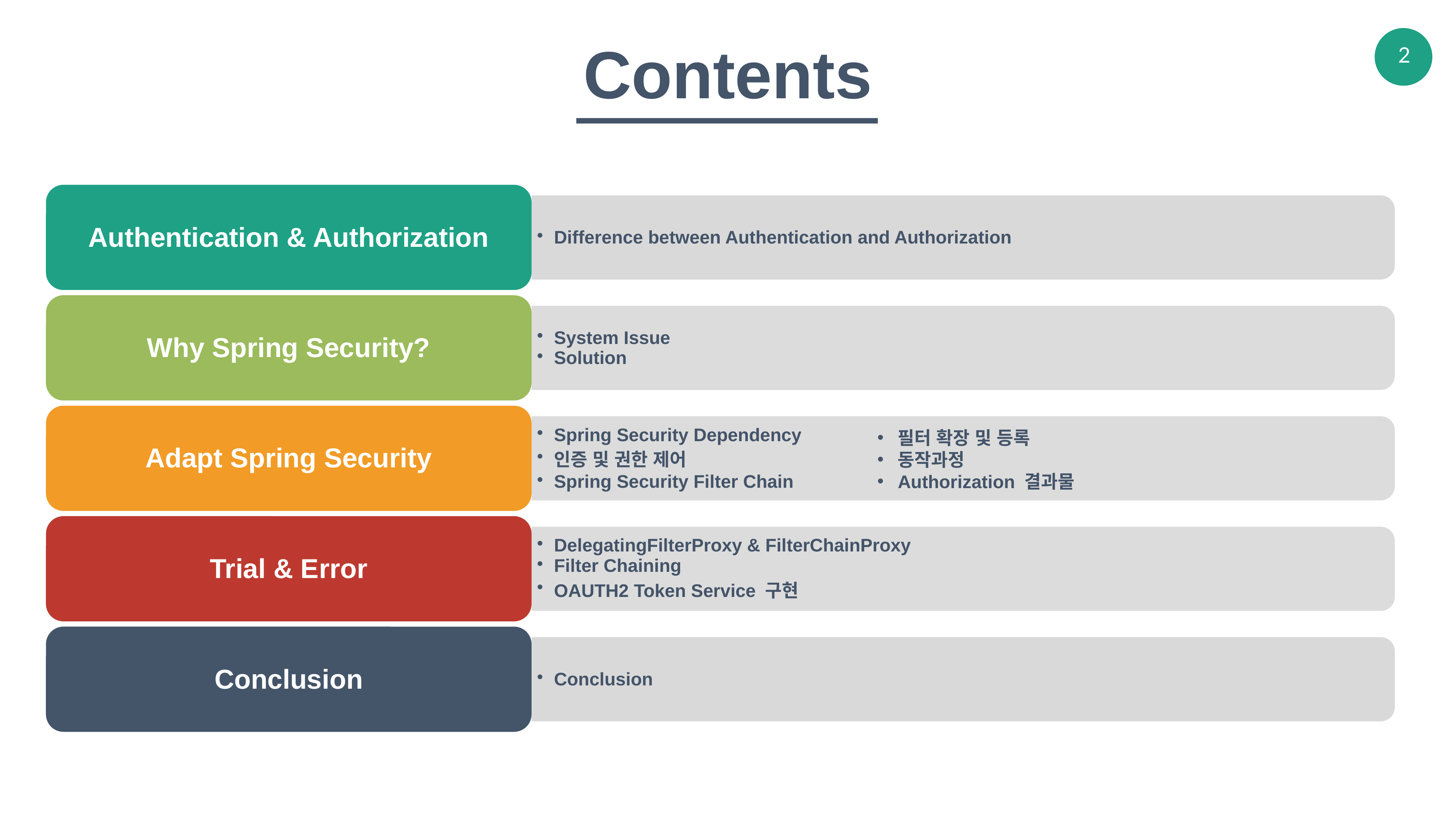

Contents

Authentication & Authorization
Why Spring Security?
System Issue
Adapt Spring Security
Trial & Error
인증 및 권한 제어
DelegatingFilterProxy & FilterChainProxy
Filter Chaining
Conclusion
Spring Security Filter Chain
OAUTH2 Token Service 구현
Solution
Conclusion
Difference between Authentication and Authorization
Spring Security Dependency
필터 확장 및 등록
동작과정
Authorization 결과물